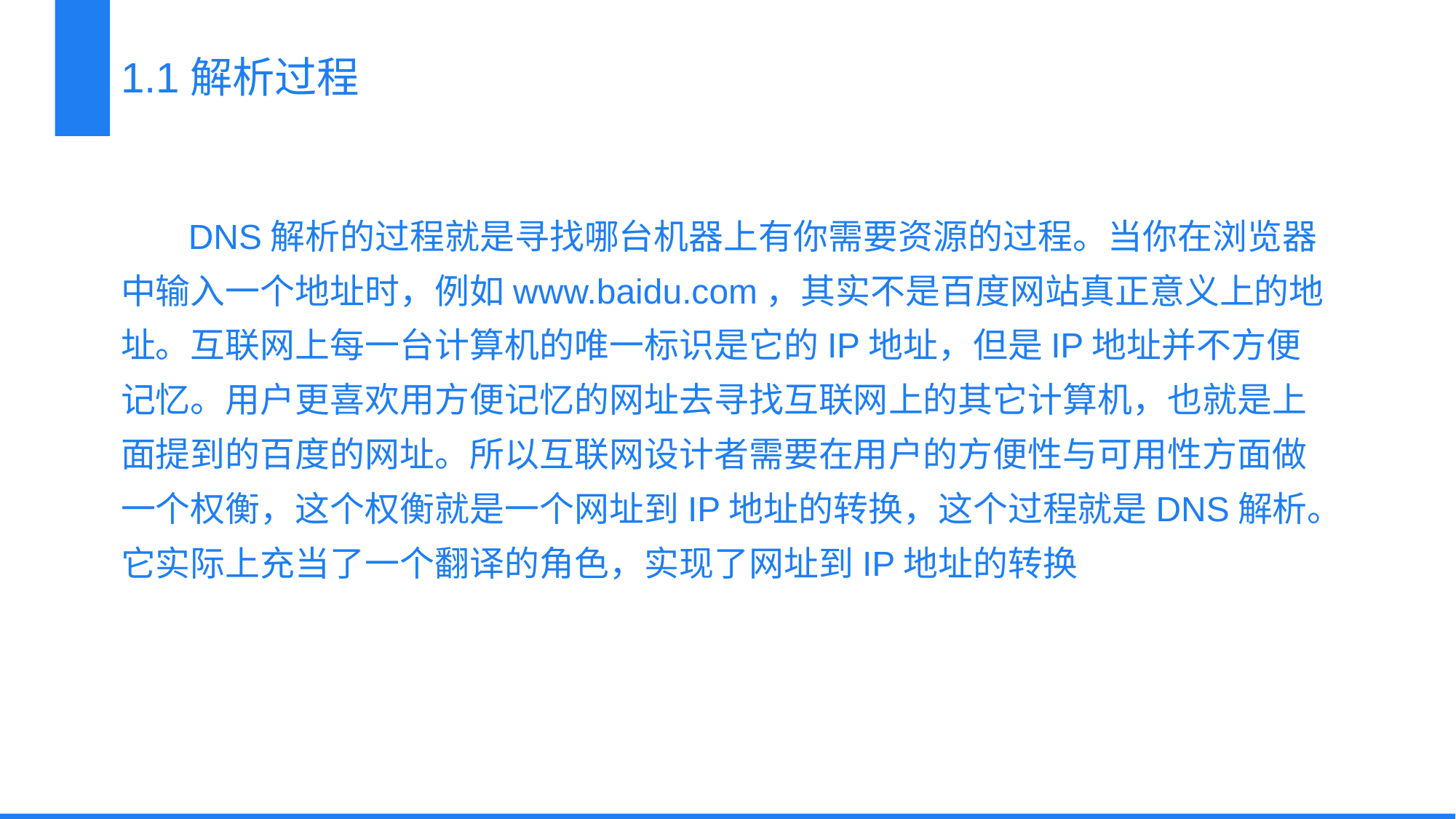

1.1解析过程
       DNS解析的过程就是寻找哪台机器上有你需要资源的过程。当你在浏览器中输入一个地址时，例如www.baidu.com，其实不是百度网站真正意义上的地址。互联网上每一台计算机的唯一标识是它的IP地址，但是IP地址并不方便记忆。用户更喜欢用方便记忆的网址去寻找互联网上的其它计算机，也就是上面提到的百度的网址。所以互联网设计者需要在用户的方便性与可用性方面做一个权衡，这个权衡就是一个网址到IP地址的转换，这个过程就是DNS解析。它实际上充当了一个翻译的角色，实现了网址到IP地址的转换